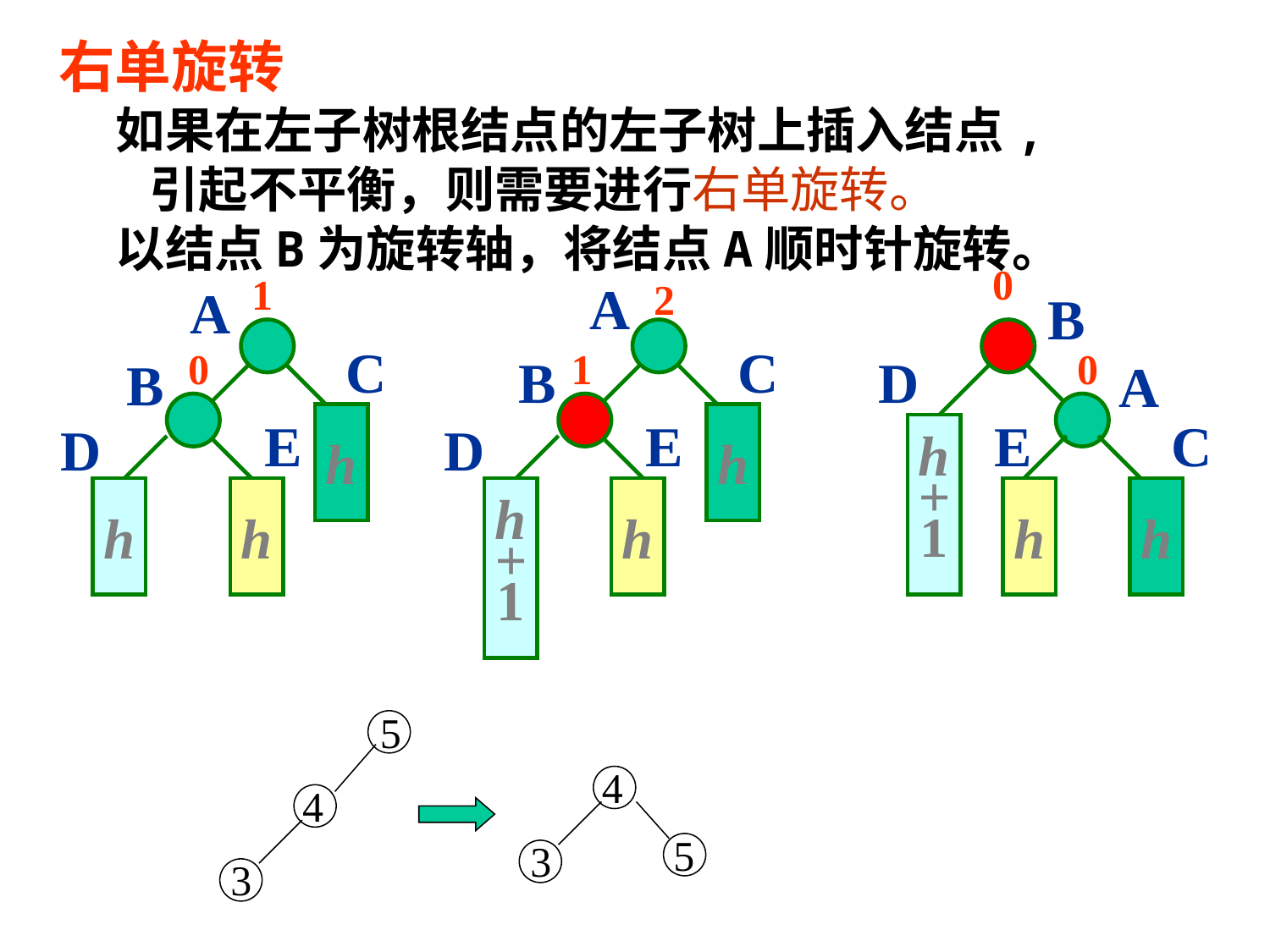

# 右单旋转
  如果在左子树根结点的左子树上插入结点,
     引起不平衡，则需要进行右单旋转。
  以结点B为旋转轴，将结点A顺时针旋转。
0
B

0
D
A

E
C
h
+
1

h
h
1
A

C
0
B

E
h
D

h
h
A
2

C
1
B

E
h
D

h
+
1
h
5

4

3

4

5
3